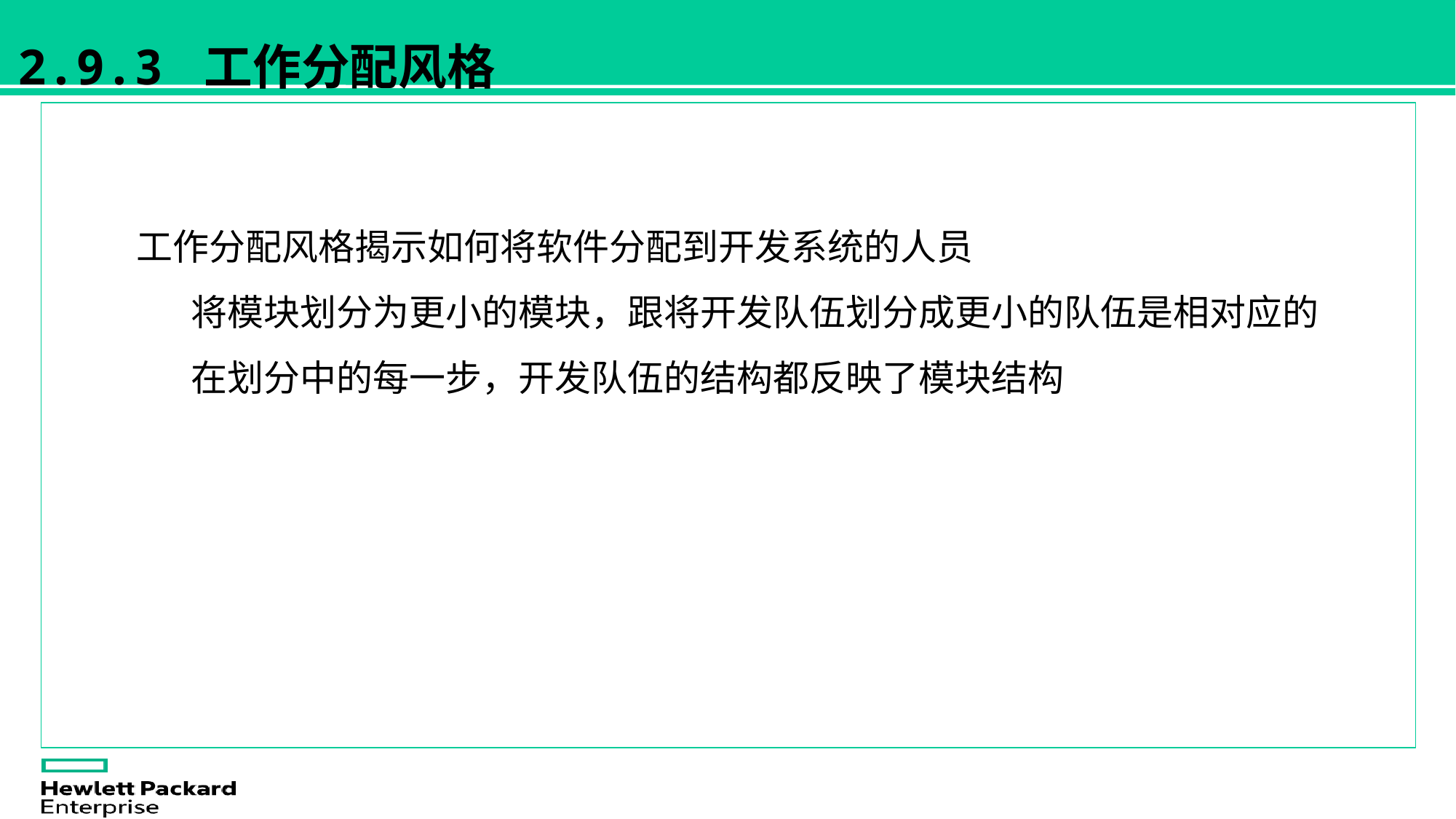

2.9.3 工作分配风格

工作分配风格揭示如何将软件分配到开发系统的人员
将模块划分为更小的模块，跟将开发队伍划分成更小的队伍是相对应的
在划分中的每一步，开发队伍的结构都反映了模块结构